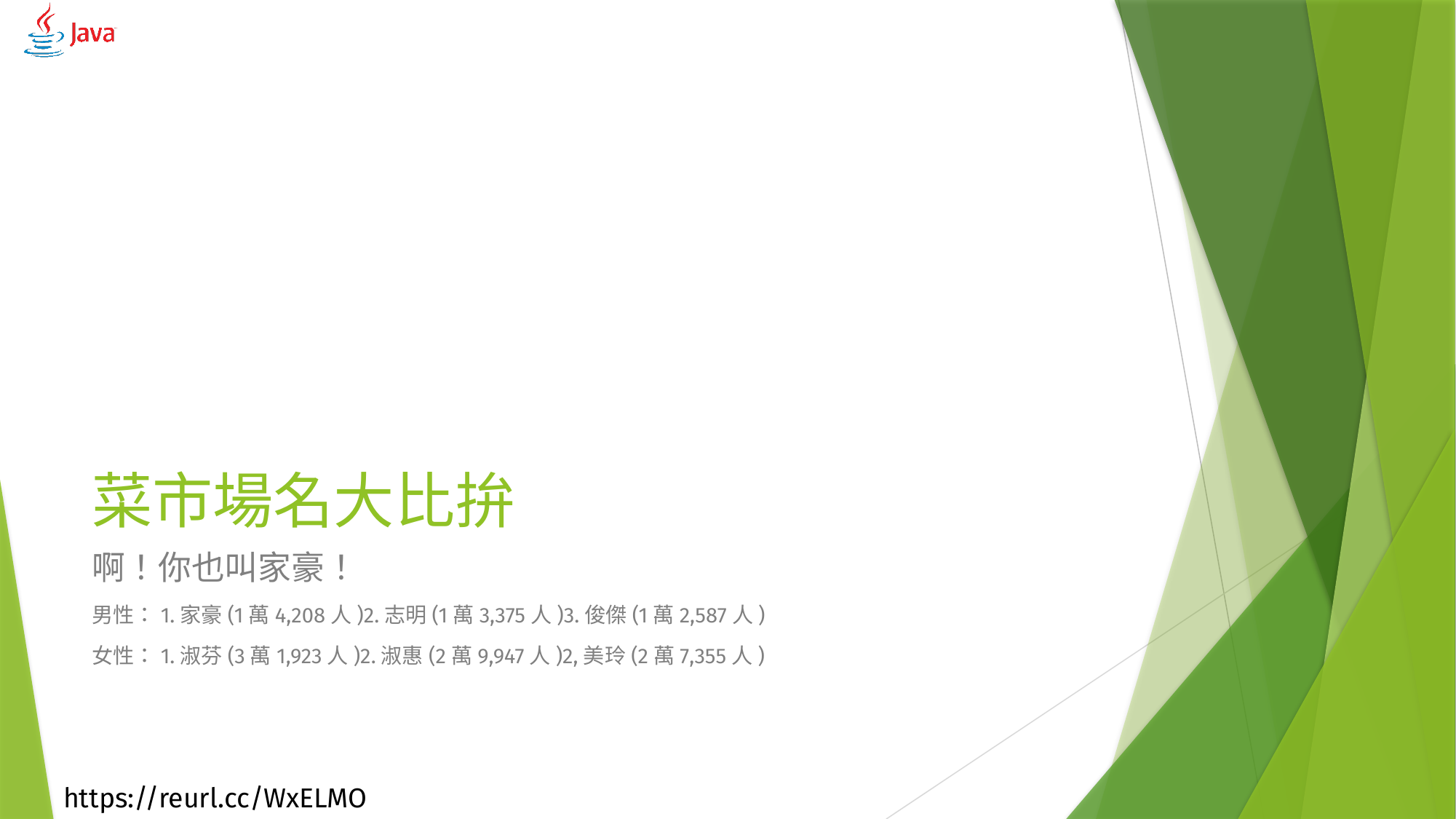

# 菜市場名大比拚
啊！你也叫家豪！
男性：1.家豪(1萬4,208人)2.志明(1萬3,375人)3.俊傑(1萬2,587人)
女性：1.淑芬(3萬1,923人)2.淑惠(2萬9,947人)2,美玲(2萬7,355人)